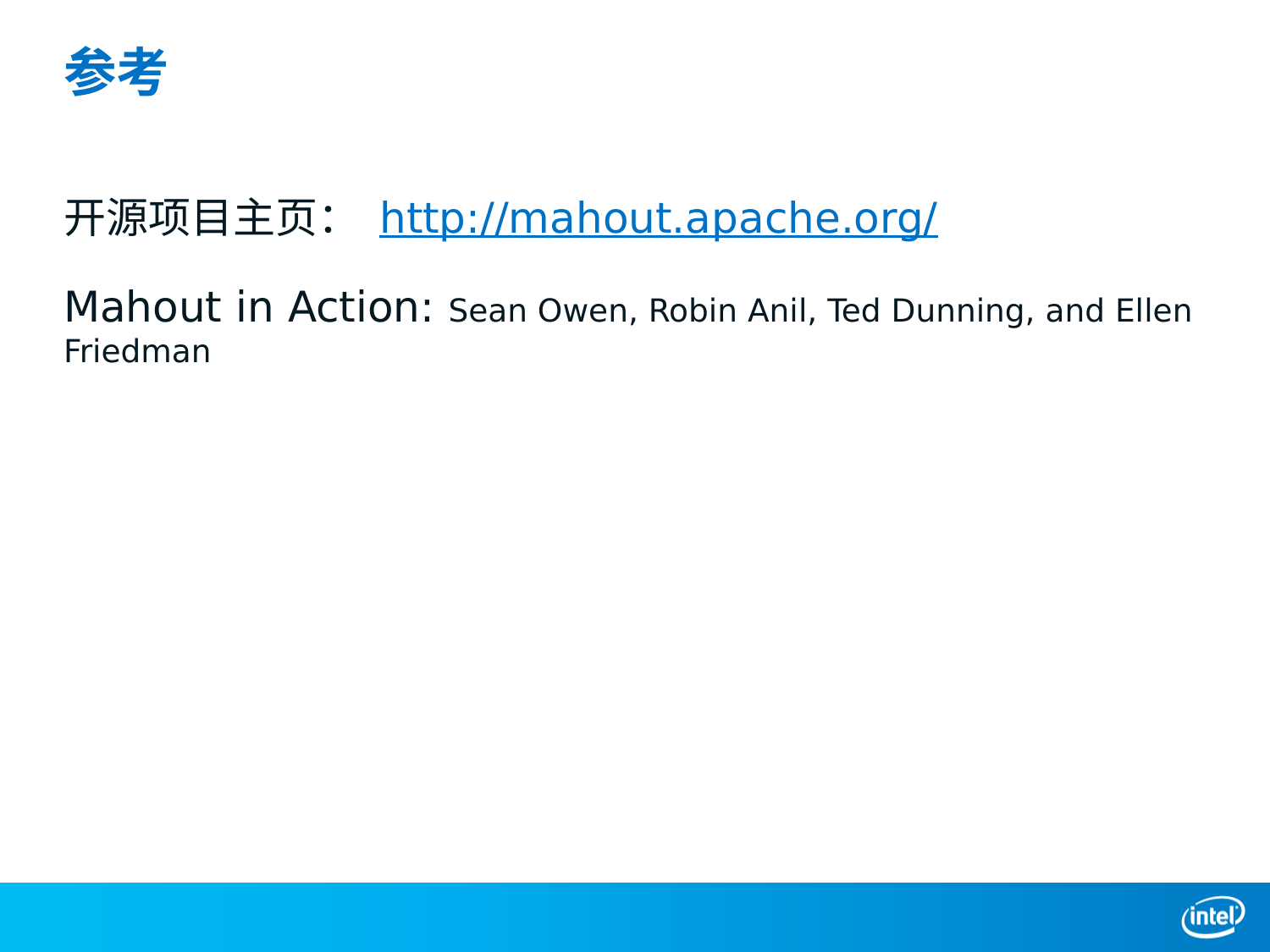

# 参考
开源项目主页： http://mahout.apache.org/
Mahout in Action: Sean Owen, Robin Anil, Ted Dunning, and Ellen Friedman